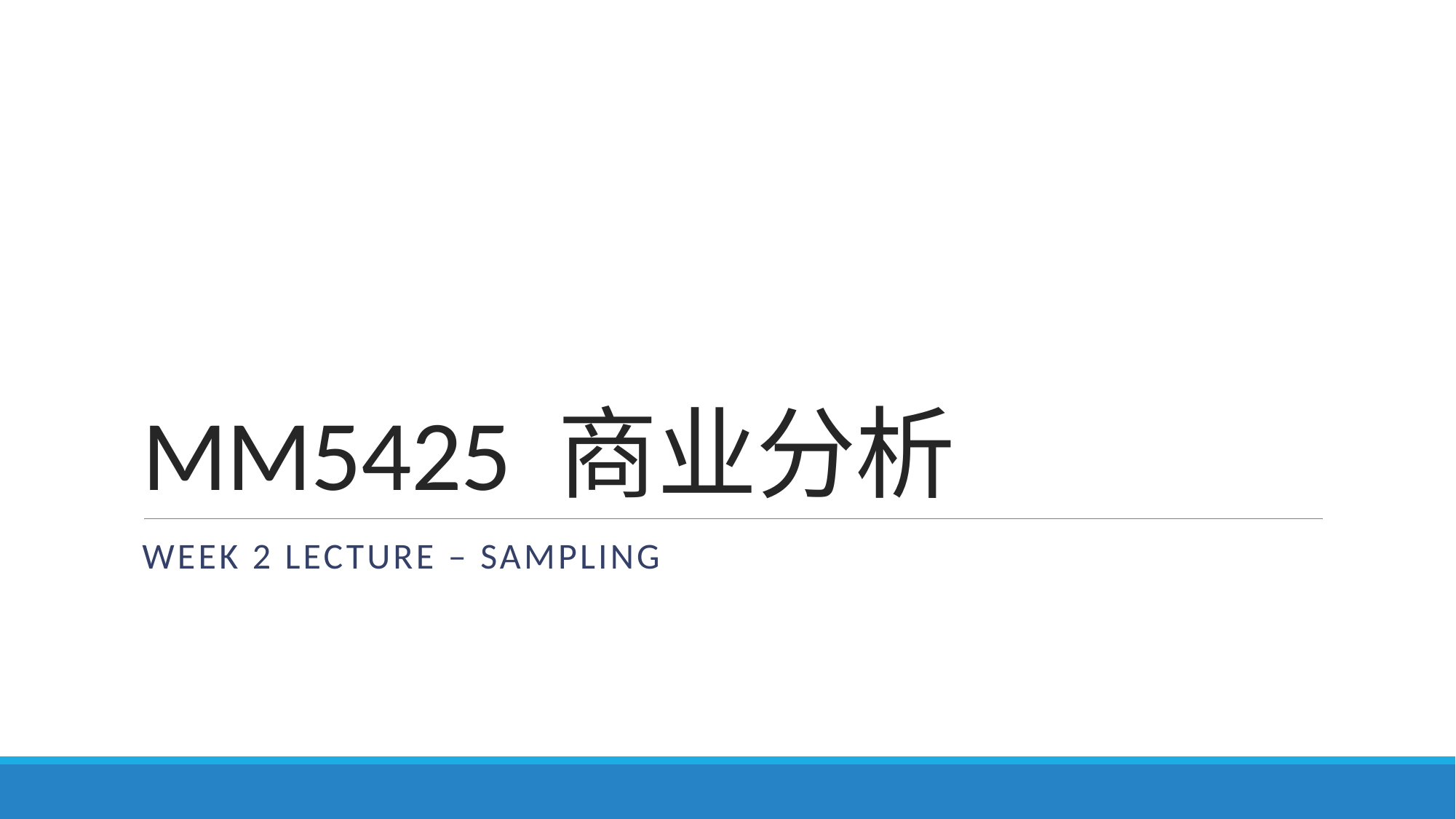

# MM5425 商业分析
Week 2 lecture – Sampling